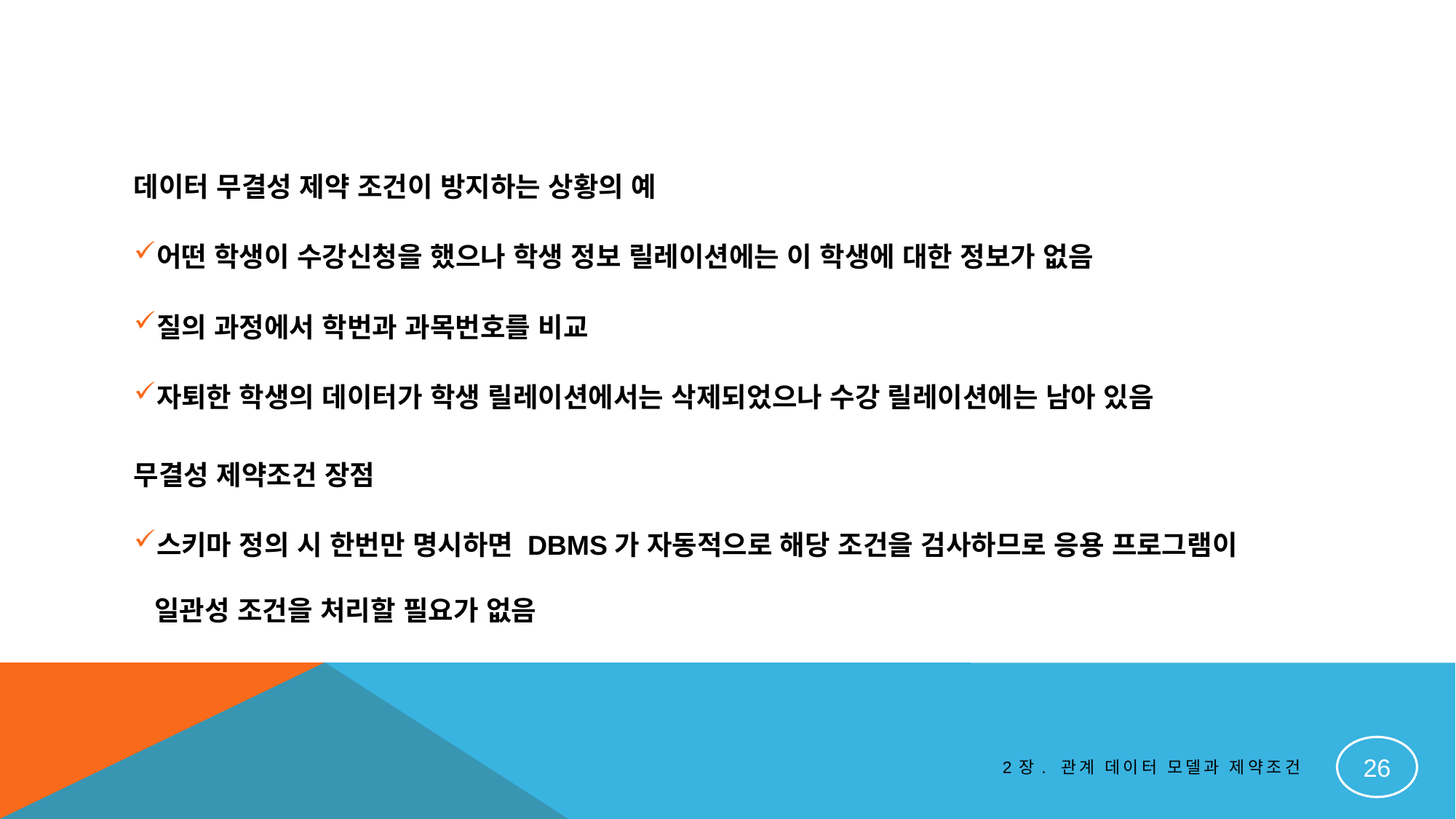

#
데이터 무결성 제약 조건이 방지하는 상황의 예
어떤 학생이 수강신청을 했으나 학생 정보 릴레이션에는 이 학생에 대한 정보가 없음
질의 과정에서 학번과 과목번호를 비교
자퇴한 학생의 데이터가 학생 릴레이션에서는 삭제되었으나 수강 릴레이션에는 남아 있음
무결성 제약조건 장점
스키마 정의 시 한번만 명시하면 DBMS가 자동적으로 해당 조건을 검사하므로 응용 프로그램이 일관성 조건을 처리할 필요가 없음

26
2장. 관계 데이터 모델과 제약조건